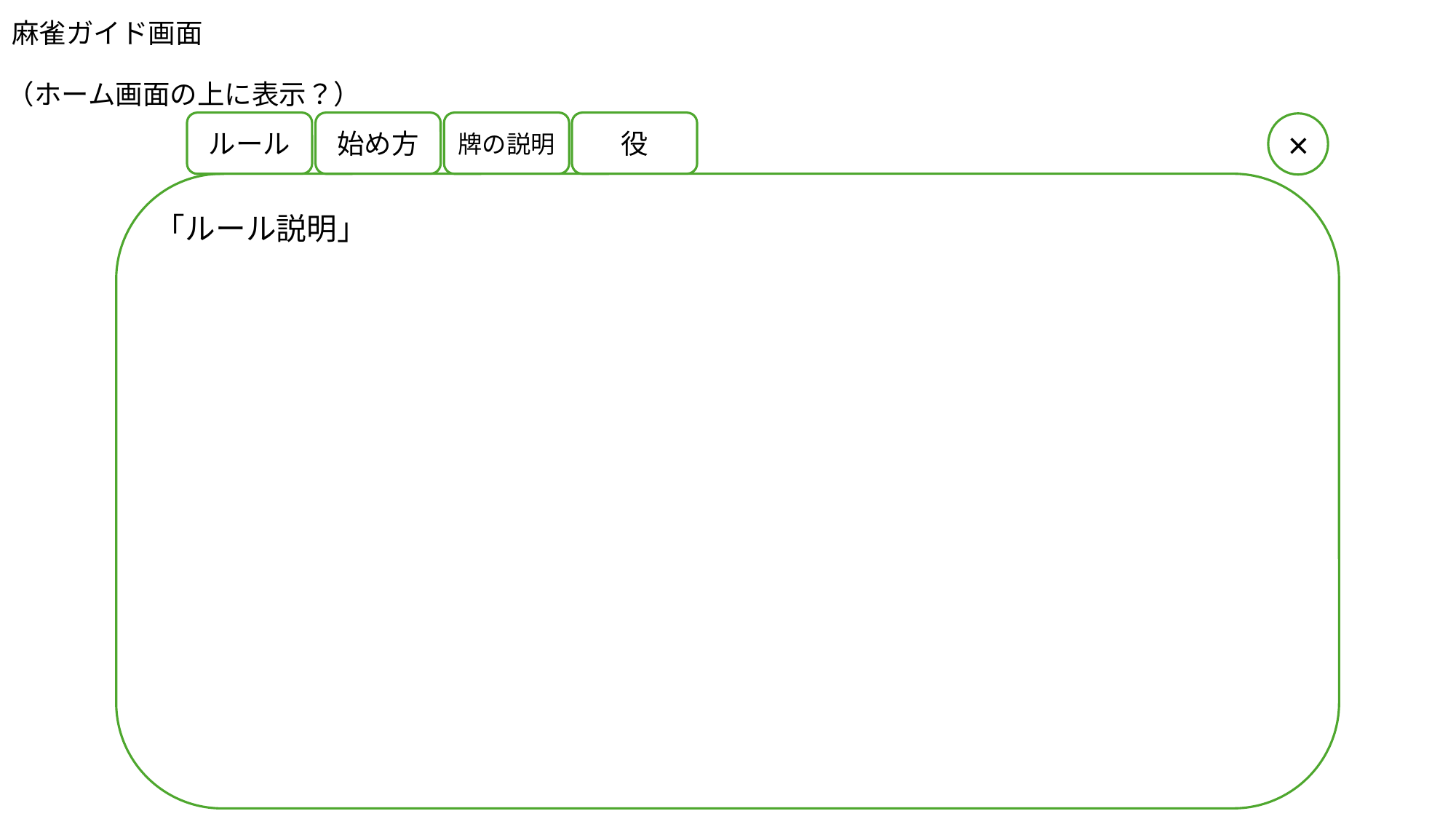

麻雀ガイド画面
（ホーム画面の上に表示？）
始め方
役

牌の説明
×
ルール

「ルール説明」